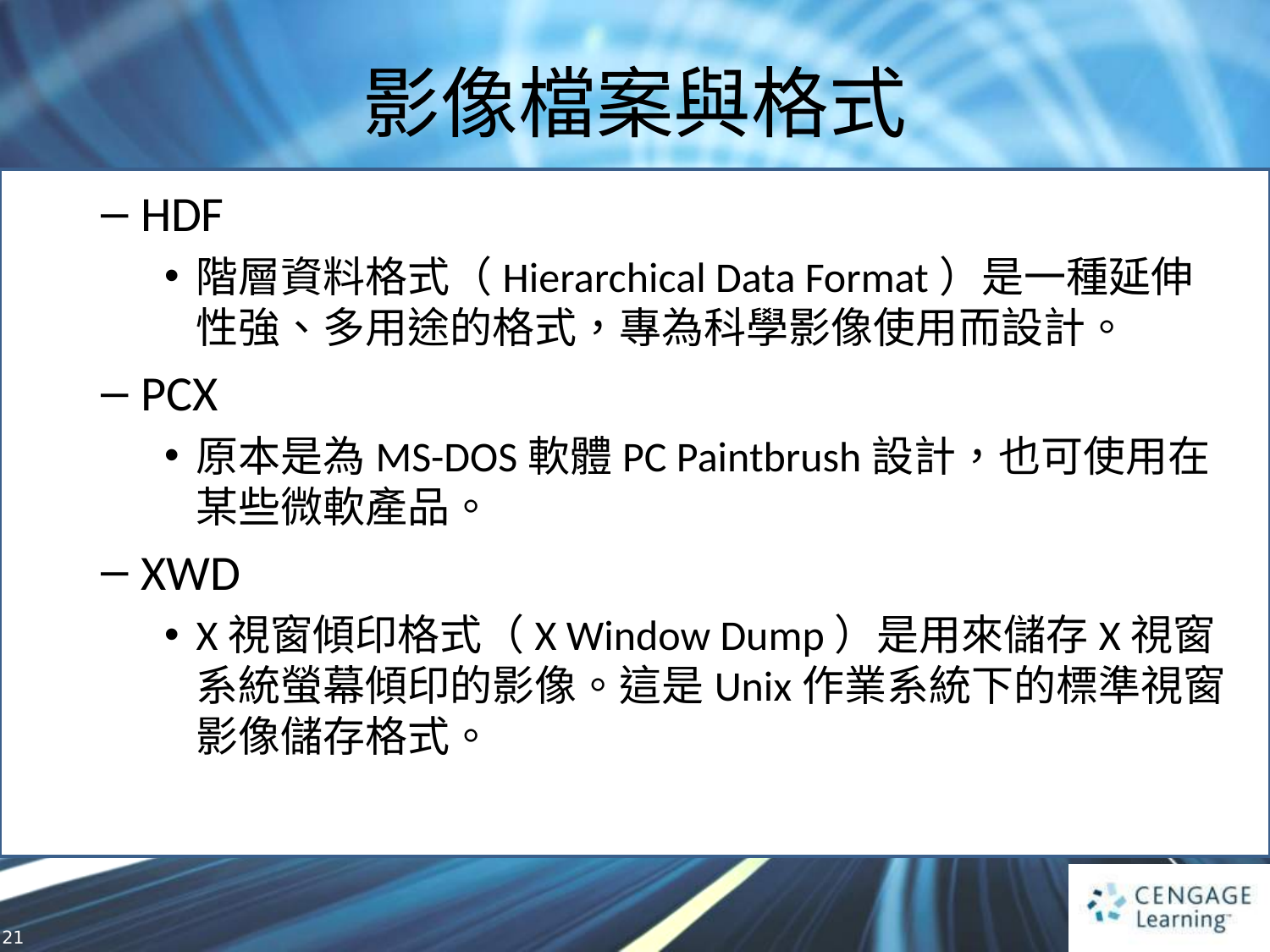

# 影像檔案與格式
HDF
階層資料格式（Hierarchical Data Format）是一種延伸性強、多用途的格式，專為科學影像使用而設計。
PCX
原本是為MS-DOS軟體PC Paintbrush設計，也可使用在某些微軟產品。
XWD
X視窗傾印格式（X Window Dump）是用來儲存X視窗系統螢幕傾印的影像。這是Unix作業系統下的標準視窗影像儲存格式。